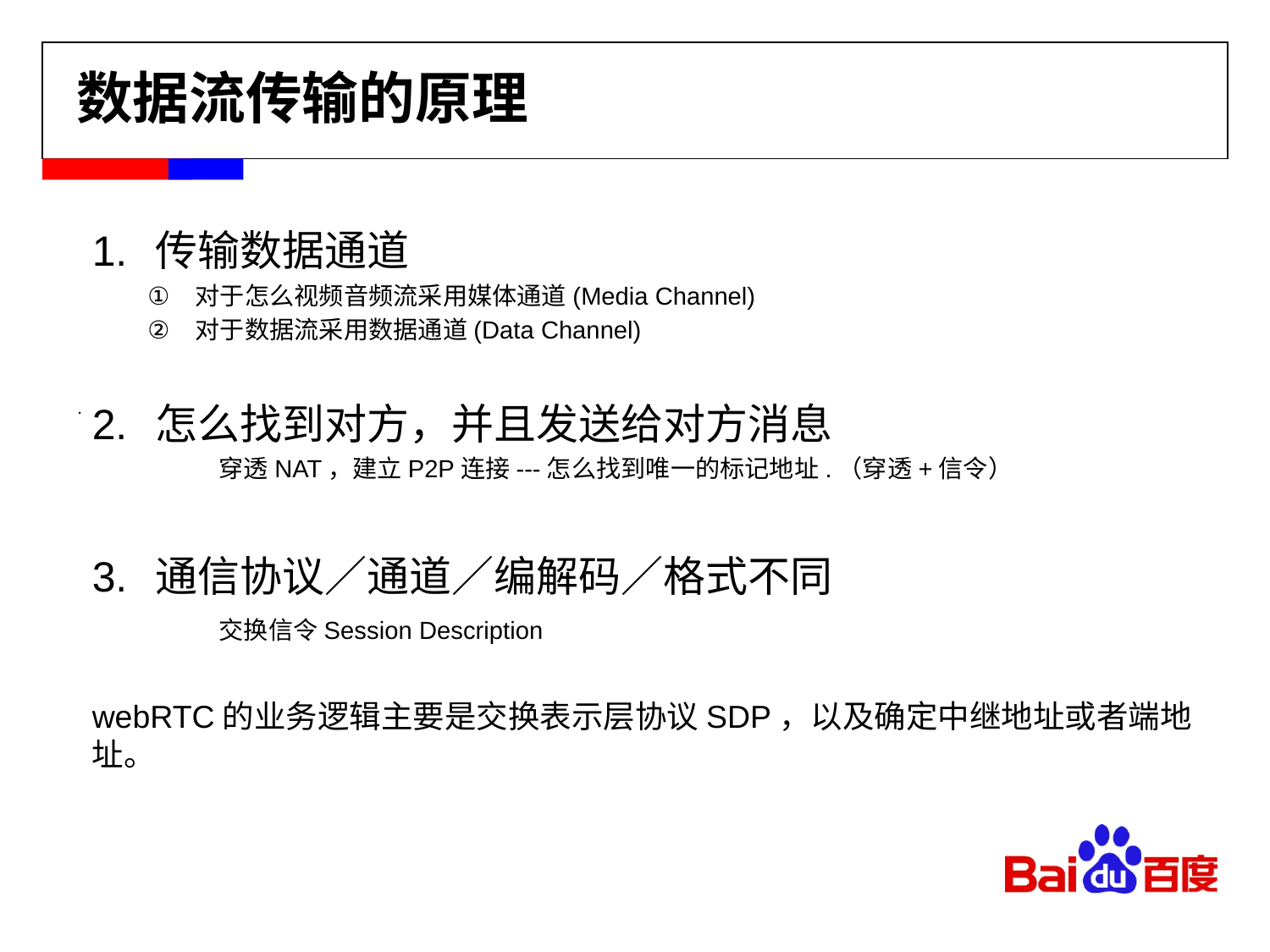

# 数据流传输的原理
传输数据通道
对于怎么视频音频流采用媒体通道(Media Channel)
对于数据流采用数据通道(Data Channel)

怎么找到对方，并且发送给对方消息
	穿透NAT，建立P2P连接---怎么找到唯一的标记地址.（穿透+信令）

通信协议／通道／编解码／格式不同
	交换信令Session Description

webRTC的业务逻辑主要是交换表示层协议SDP，以及确定中继地址或者端地址。
.